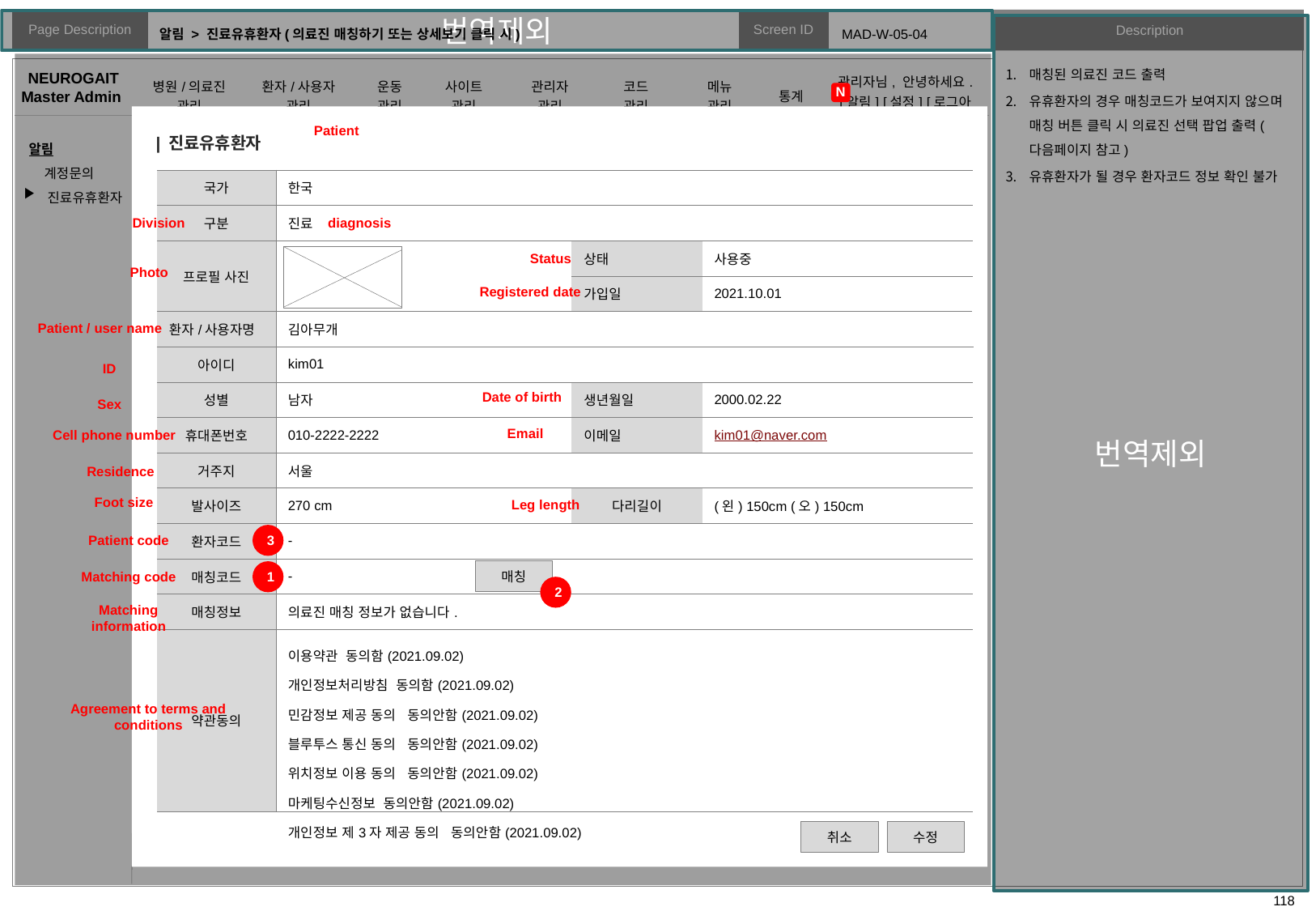

# 알림 > 진료유휴환자(의료진 매칭하기 또는 상세보기 클릭 시)
MAD-W-05-04
매칭된 의료진 코드 출력
유휴환자의 경우 매칭코드가 보여지지 않으며 매칭 버튼 클릭 시 의료진 선택 팝업 출력(다음페이지 참고)
유휴환자가 될 경우 환자코드 정보 확인 불가

Patient
| 진료유휴환자
| 국가 | 한국 |  |  |
| --- | --- | --- | --- |
| 구분 | 진료 |  |  |
| 프로필 사진 |  | 상태 | 사용중 |
|  |  | 가입일 | 2021.10.01 |
| 환자/사용자명 | 김아무개 |  |  |
| 아이디 | kim01 |  |  |
| 성별 | 남자 | 생년월일 | 2000.02.22 |
| 휴대폰번호 | 010-2222-2222 | 이메일 | kim01@naver.com |
| 거주지 | 서울 |  |  |
| 발사이즈 | 270 cm | 다리길이 | (왼) 150cm (오) 150cm |
| 환자코드 | - |  |  |
| 매칭코드 | - |  |  |
| 매칭정보 | 의료진 매칭 정보가 없습니다. |  |  |
| 약관동의 | 이용약관 동의함(2021.09.02) 개인정보처리방침 동의함(2021.09.02) 민감정보 제공 동의 동의안함(2021.09.02) 블루투스 통신 동의 동의안함(2021.09.02) 위치정보 이용 동의 동의안함(2021.09.02) 마케팅수신정보 동의안함(2021.09.02) 개인정보 제3자 제공 동의 동의안함(2021.09.02) |  |  |
▶
Division
diagnosis

Status
Photo
Registered date
Patient / user name
ID
Date of birth
Sex
Email
Cell phone number
Residence
Foot size
Leg length
3
Patient code
매칭
1
Matching code
2
Matching information
Agreement to terms and conditions
취소
수정